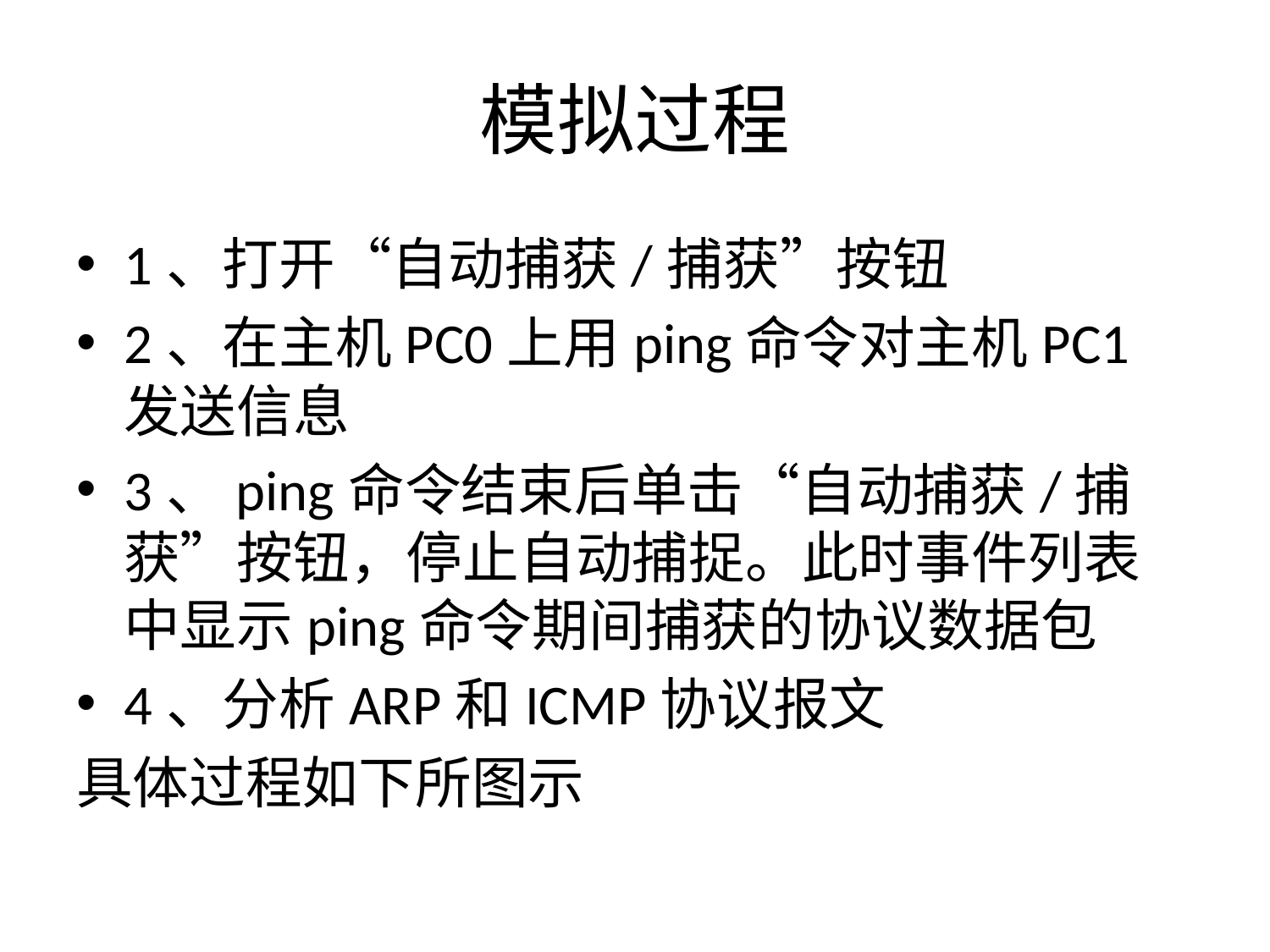

# 模拟过程
1、打开“自动捕获/捕获”按钮
2、在主机PC0上用ping命令对主机PC1发送信息
3、ping命令结束后单击“自动捕获/捕获”按钮，停止自动捕捉。此时事件列表中显示ping命令期间捕获的协议数据包
4、分析ARP和ICMP协议报文
具体过程如下所图示